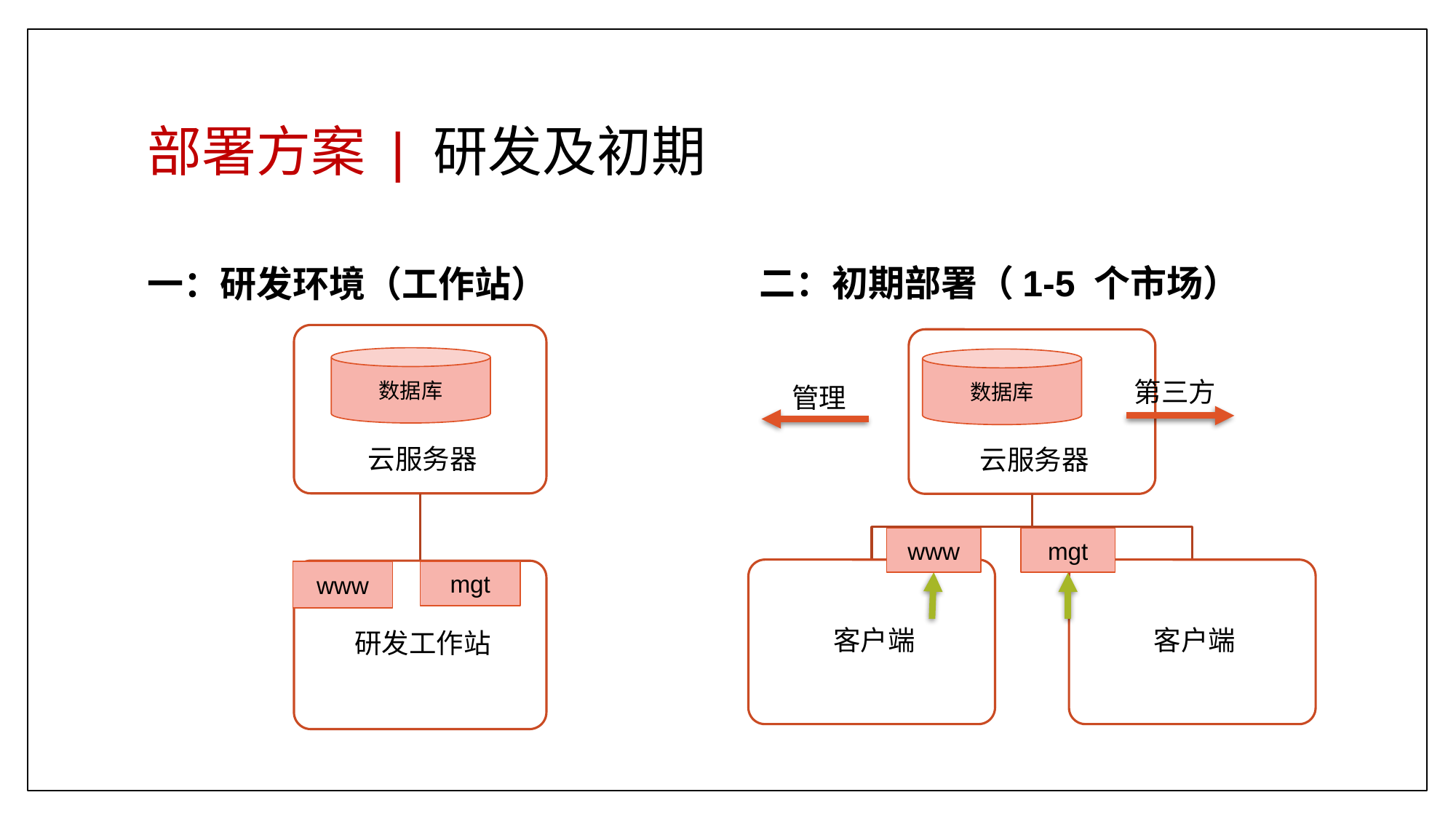

# 部署方案 | 研发及初期
二：初期部署（1-5 个市场）
一：研发环境（工作站）
云服务器
客户端
客户端
云服务器
研发工作站
数据库
数据库
第三方
管理
www
mgt
www
mgt